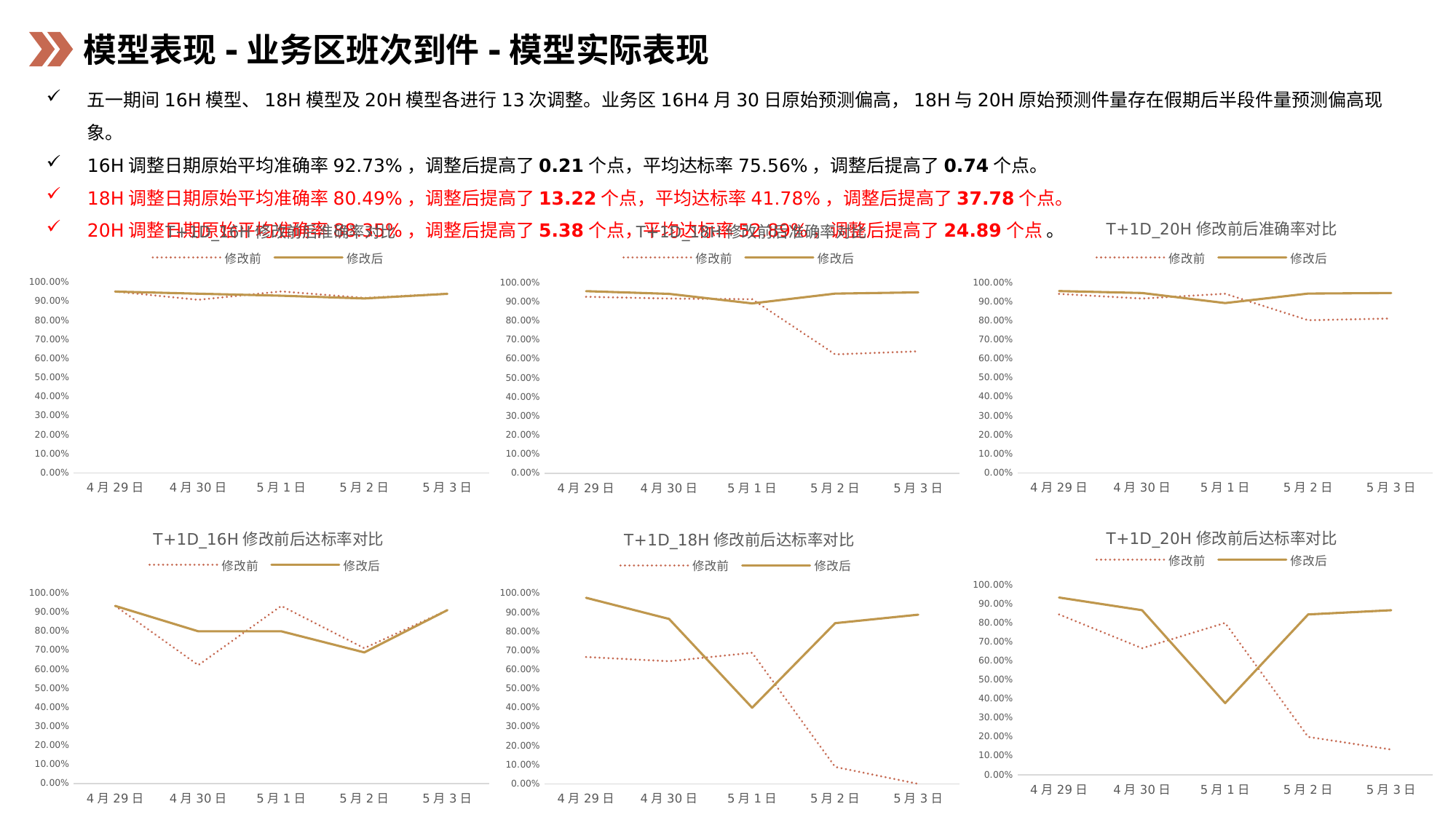

模型表现-业务区班次到件-模型实际表现

五一期间16H模型、18H模型及20H模型各进行13次调整。业务区16H4月30日原始预测偏高，18H与20H原始预测件量存在假期后半段件量预测偏高现象。
16H调整日期原始平均准确率92.73%，调整后提高了0.21个点，平均达标率75.56%，调整后提高了0.74个点。
18H调整日期原始平均准确率80.49%，调整后提高了13.22个点，平均达标率41.78%，调整后提高了37.78个点。
20H调整日期原始平均准确率88.35%，调整后提高了5.38个点，平均达标率52.89%，调整后提高了24.89个点 。

### Chart: T+1D_16H修改前后准确率对比

| Category | 修改前 | 修改后 |
|---|---|---|
| 4月29日 | 0.95284088198861 | 0.952493931294457 |
| 4月30日 | 0.909355145440415 | 0.94135944363075 |
| 5月1日 | 0.95342518402576 | 0.930708545228001 |
| 5月2日 | 0.919145220428872 | 0.916263976160002 |
| 5月3日 | 0.941043420324361 | 0.940600762403405 |

### Chart: T+1D_18H修改前后准确率对比

| Category | 修改前 | 修改后 |
|---|---|---|
| 4月29日 | 0.927240596196865 | 0.95680081803499 |
| 4月30日 | 0.917833902797305 | 0.942484790084973 |
| 5月1日 | 0.914351991892997 | 0.892381124754381 |
| 5月2日 | 0.624640953507099 | 0.943750035155865 |
| 5月3日 | 0.640596753873538 | 0.950444193733434 |

### Chart: T+1D_20H修改前后准确率对比

| Category | 修改前 | 修改后 |
|---|---|---|
| 4月29日 | 0.941760361700259 | 0.956611720071615 |
| 4月30日 | 0.917269934352668 | 0.946508701644535 |
| 5月1日 | 0.942651918709235 | 0.893458105441256 |
| 5月2日 | 0.803371750503475 | 0.943540520694177 |
| 5月3日 | 0.812413195463625 | 0.946579460980816 |

### Chart: T+1D_20H修改前后达标率对比

| Category | 修改前 | 修改后 |
|---|---|---|
| 4月29日 | 0.844444444444444 | 0.933333333333333 |
| 4月30日 | 0.666666666666667 | 0.866666666666667 |
| 5月1日 | 0.8 | 0.377777777777778 |
| 5月2日 | 0.2 | 0.844444444444444 |
| 5月3日 | 0.133333333333333 | 0.866666666666667 |

### Chart: T+1D_16H修改前后达标率对比

| Category | 修改前 | 修改后 |
|---|---|---|
| 4月29日 | 0.933333333333333 | 0.933333333333333 |
| 4月30日 | 0.622222222222222 | 0.8 |
| 5月1日 | 0.933333333333333 | 0.8 |
| 5月2日 | 0.711111111111111 | 0.688888888888889 |
| 5月3日 | 0.911111111111111 | 0.911111111111111 |

### Chart: T+1D_18H修改前后达标率对比

| Category | 修改前 | 修改后 |
|---|---|---|
| 4月29日 | 0.666666666666667 | 0.977777777777778 |
| 4月30日 | 0.644444444444444 | 0.866666666666667 |
| 5月1日 | 0.688888888888889 | 0.4 |
| 5月2日 | 0.0888888888888889 | 0.844444444444444 |
| 5月3日 | 0.0 | 0.888888888888889 |